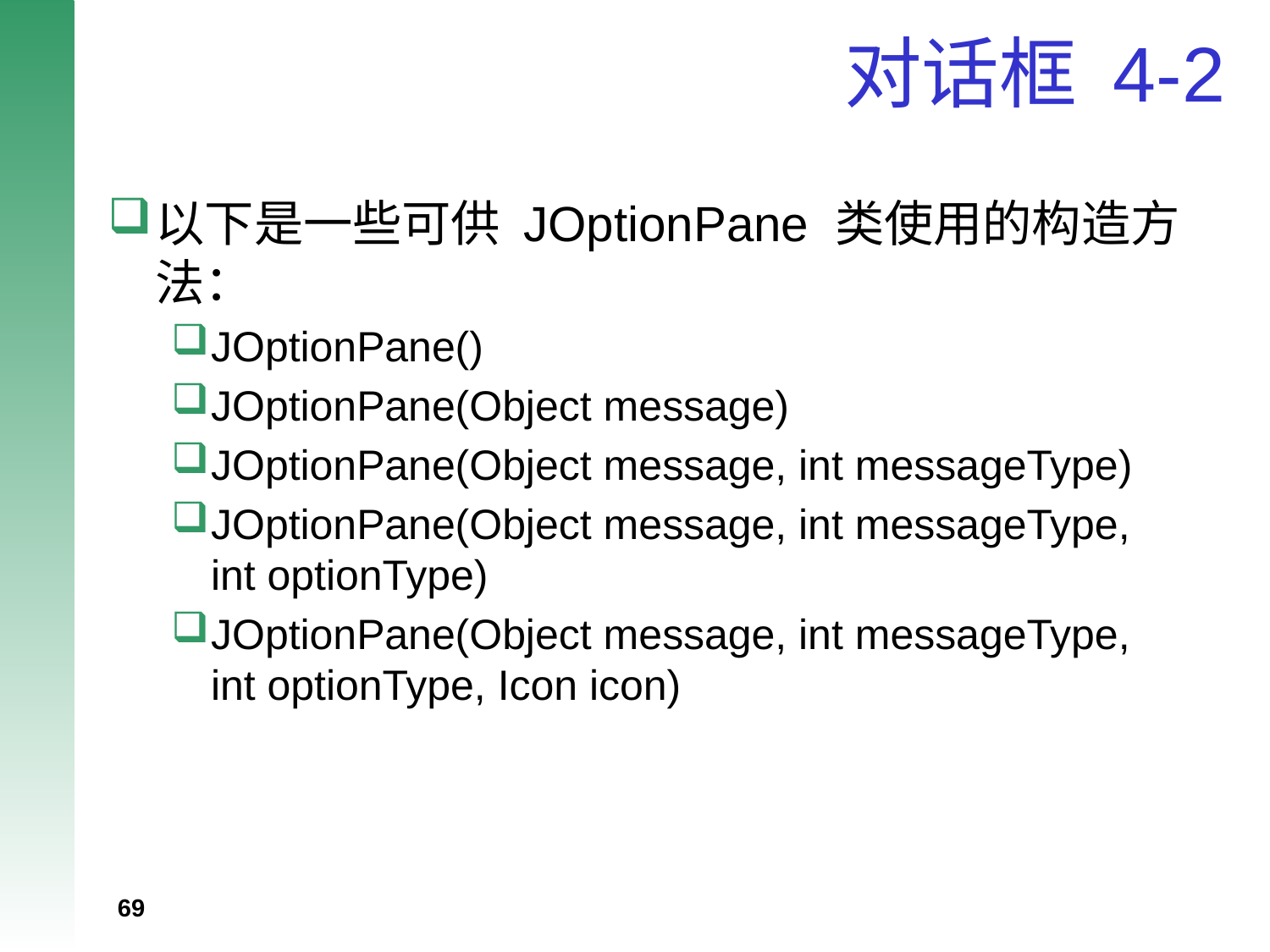

# 对话框 4-2
以下是一些可供 JOptionPane 类使用的构造方法：
JOptionPane()
JOptionPane(Object message)
JOptionPane(Object message, int messageType)
JOptionPane(Object message, int messageType, int optionType)
JOptionPane(Object message, int messageType, int optionType, Icon icon)

69